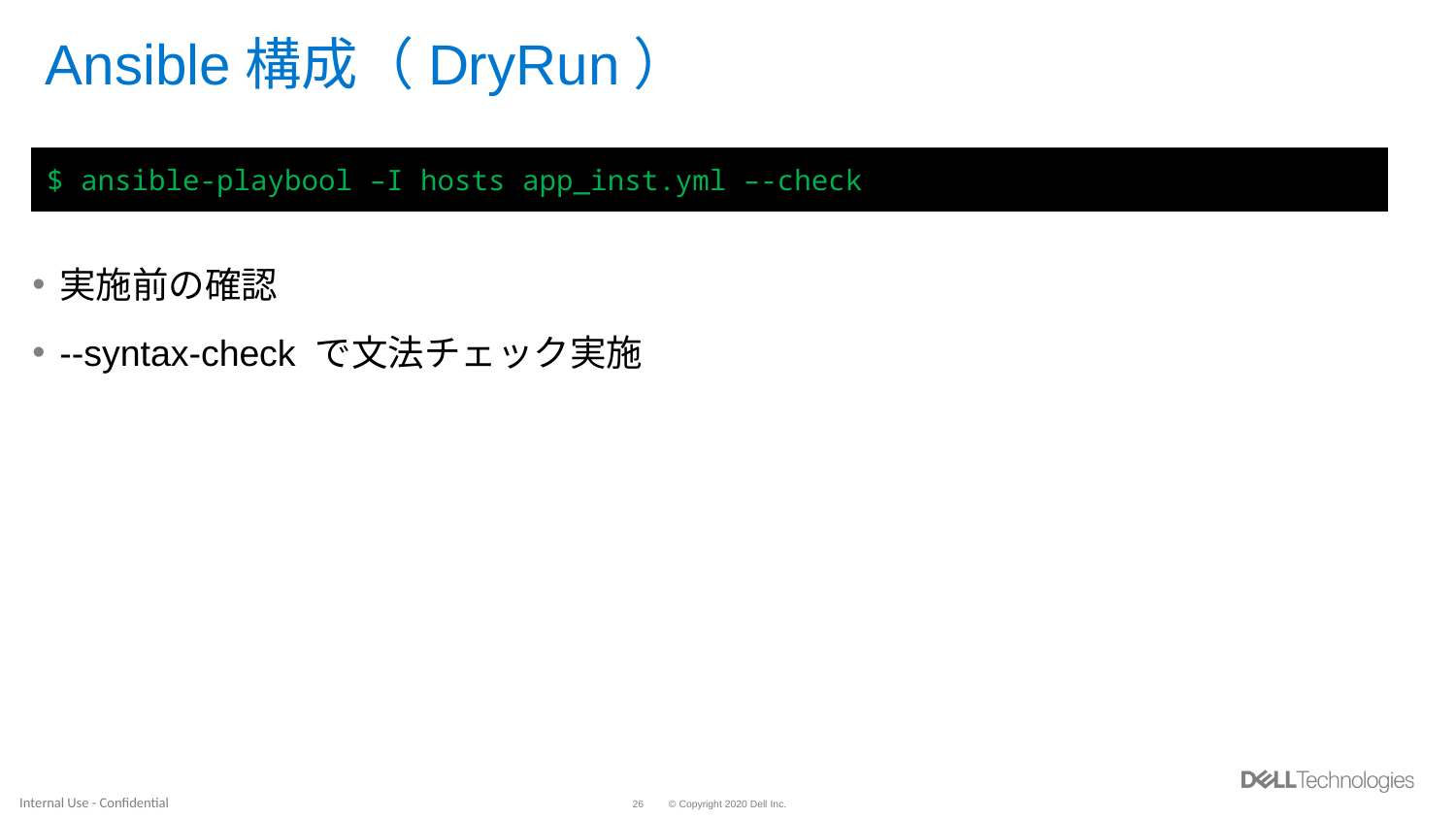

# Ansible構成（DryRun）
$ ansible-playbool –I hosts app_inst.yml –-check
実施前の確認
--syntax-check で文法チェック実施